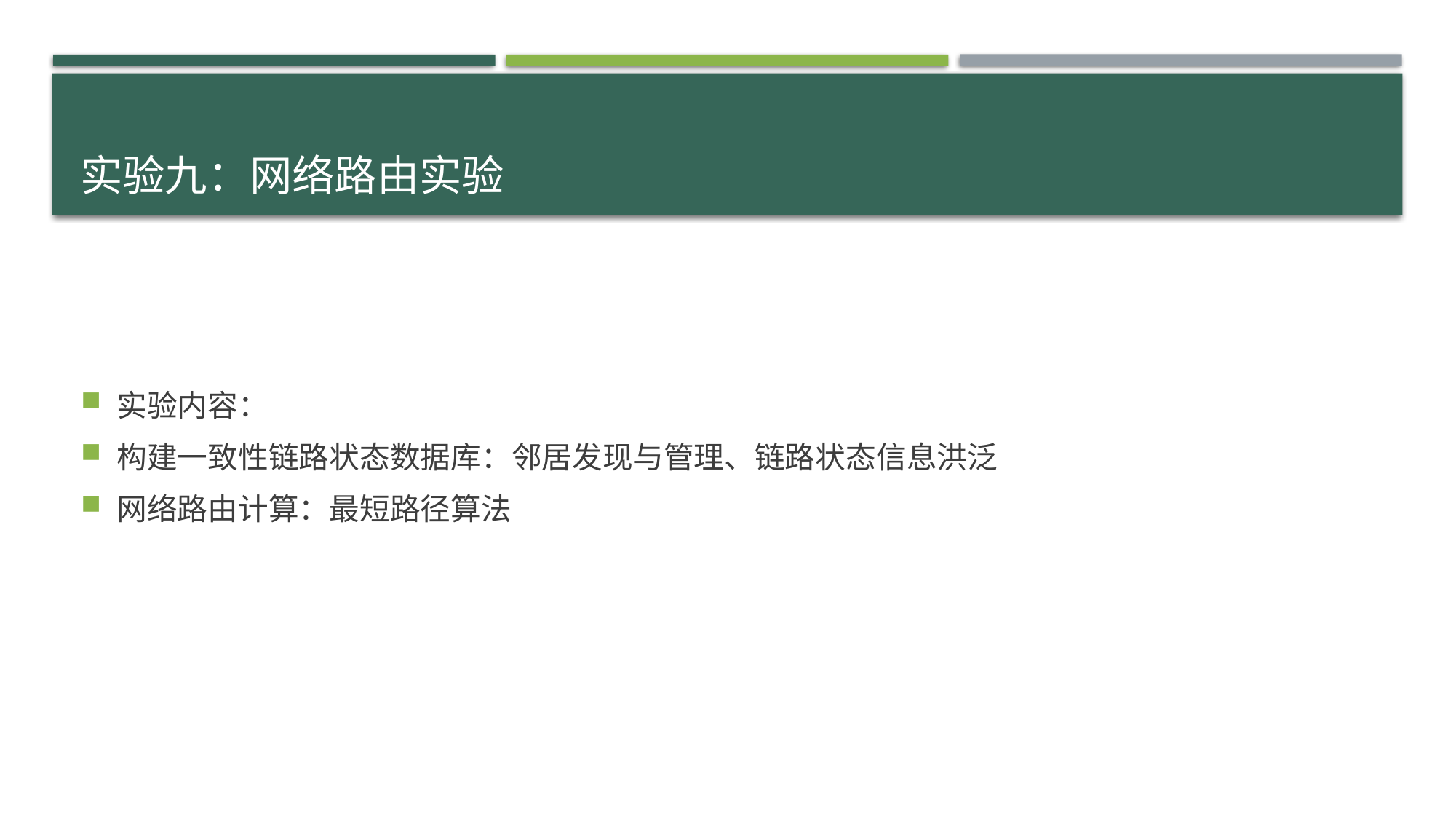

# 实验九：网络路由实验
实验内容：
构建一致性链路状态数据库：邻居发现与管理、链路状态信息洪泛
网络路由计算：最短路径算法